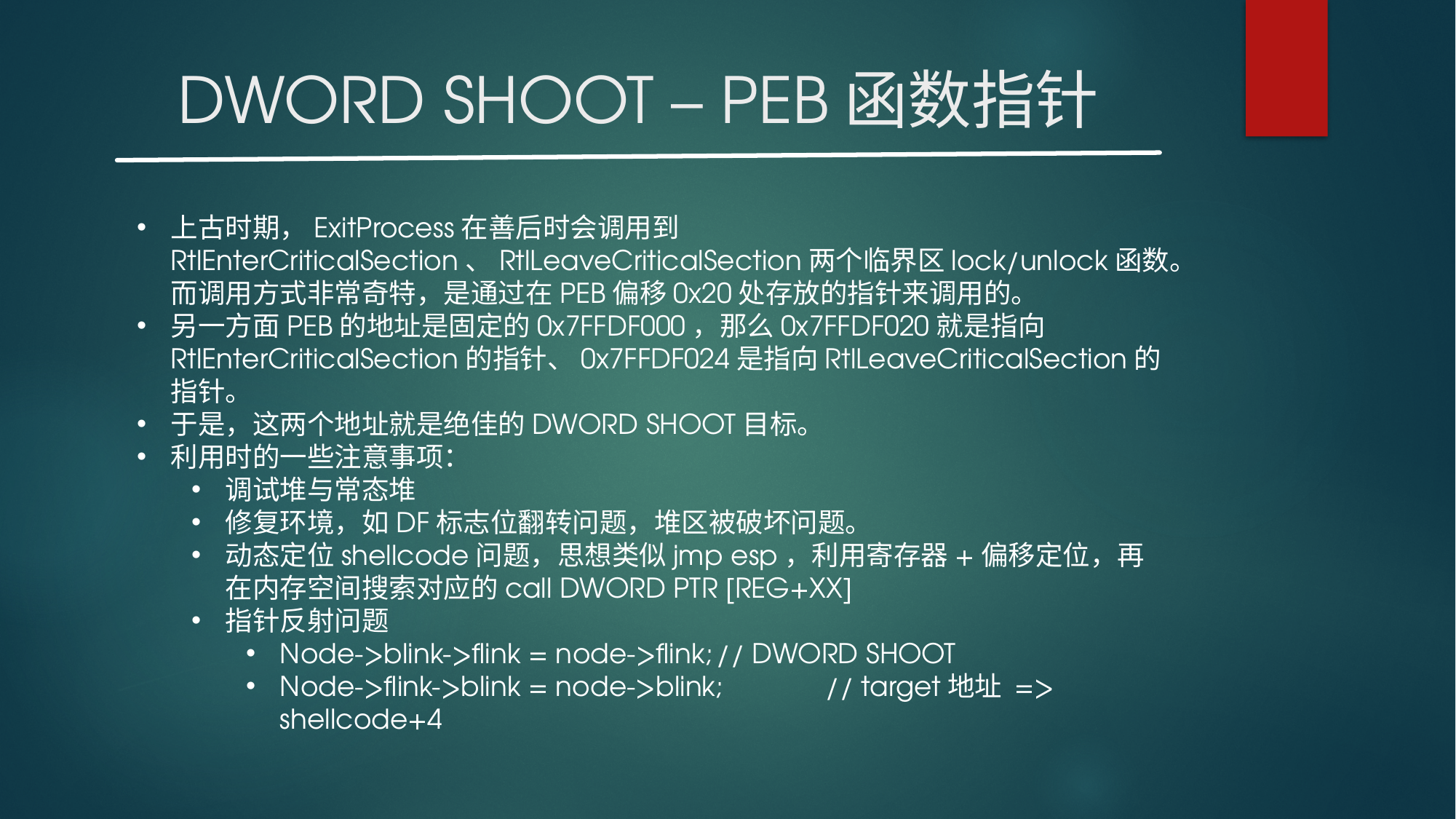

# DWORD SHOOT – PEB函数指针
上古时期，ExitProcess在善后时会调用到RtlEnterCriticalSection、RtlLeaveCriticalSection两个临界区lock/unlock函数。而调用方式非常奇特，是通过在PEB偏移0x20处存放的指针来调用的。
另一方面PEB的地址是固定的0x7FFDF000，那么0x7FFDF020就是指向RtlEnterCriticalSection的指针、0x7FFDF024是指向RtlLeaveCriticalSection的指针。
于是，这两个地址就是绝佳的DWORD SHOOT目标。
利用时的一些注意事项：
调试堆与常态堆
修复环境，如DF标志位翻转问题，堆区被破坏问题。
动态定位shellcode问题，思想类似jmp esp，利用寄存器+偏移定位，再在内存空间搜索对应的call DWORD PTR [REG+XX]
指针反射问题
Node->blink->flink = node->flink;	// DWORD SHOOT
Node->flink->blink = node->blink;	// target地址 => shellcode+4